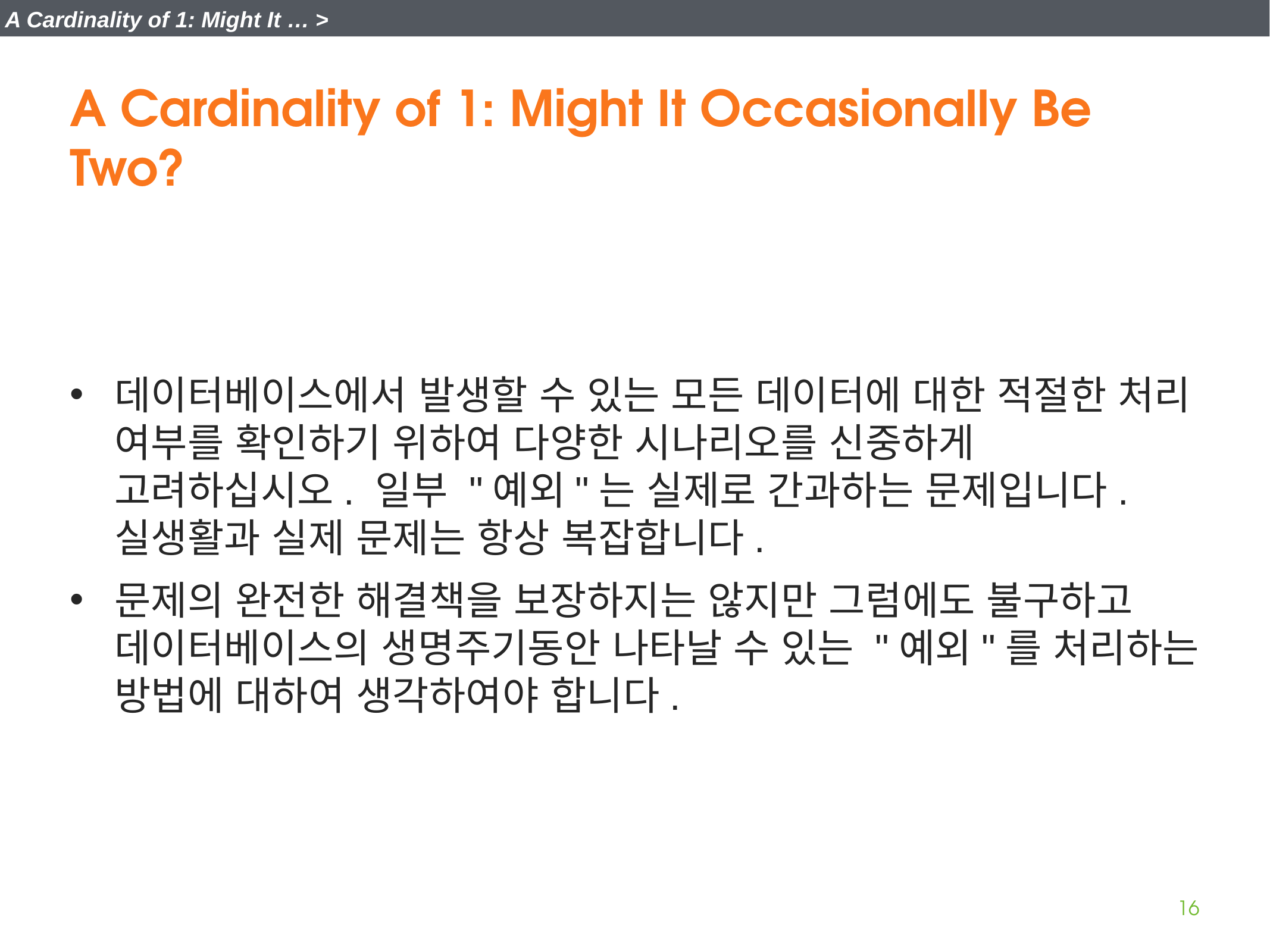

A Cardinality of 1: Might It … >
# A Cardinality of 1: Might It Occasionally Be Two?
데이터베이스에서 발생할 수 있는 모든 데이터에 대한 적절한 처리 여부를 확인하기 위하여 다양한 시나리오를 신중하게 고려하십시오. 일부 "예외"는 실제로 간과하는 문제입니다. 실생활과 실제 문제는 항상 복잡합니다.
문제의 완전한 해결책을 보장하지는 않지만 그럼에도 불구하고 데이터베이스의 생명주기동안 나타날 수 있는 "예외"를 처리하는 방법에 대하여 생각하여야 합니다.
16